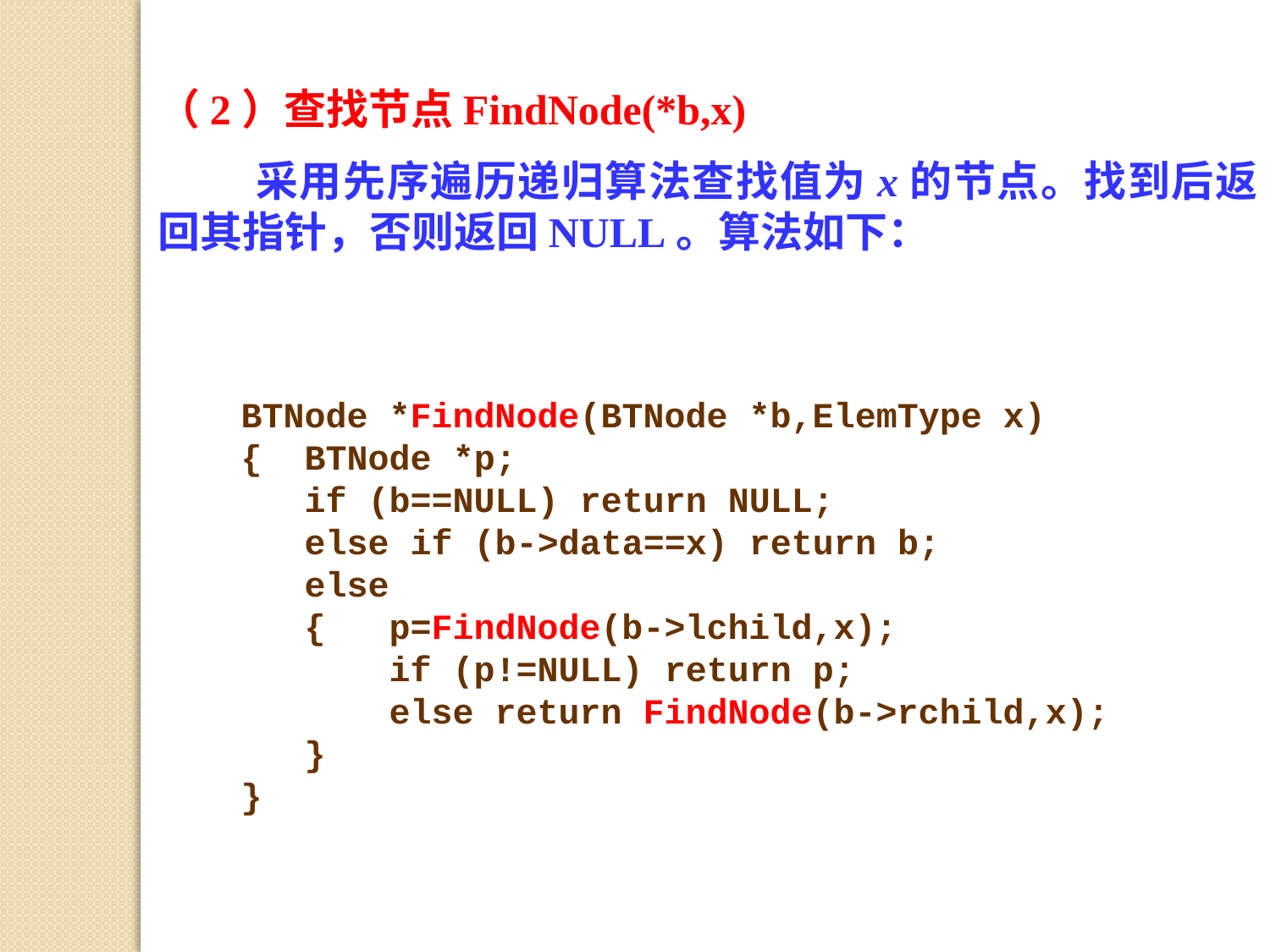

（2）查找节点FindNode(*b,x)
        采用先序遍历递归算法查找值为x的节点。找到后返回其指针，否则返回NULL。算法如下：
BTNode *FindNode(BTNode *b,ElemType x)
{  BTNode *p;
   if (b==NULL) return NULL;
   else if (b->data==x) return b;
   else
   {   p=FindNode(b->lchild,x);
	 if (p!=NULL) return p;
	 else return FindNode(b->rchild,x);
   }
}